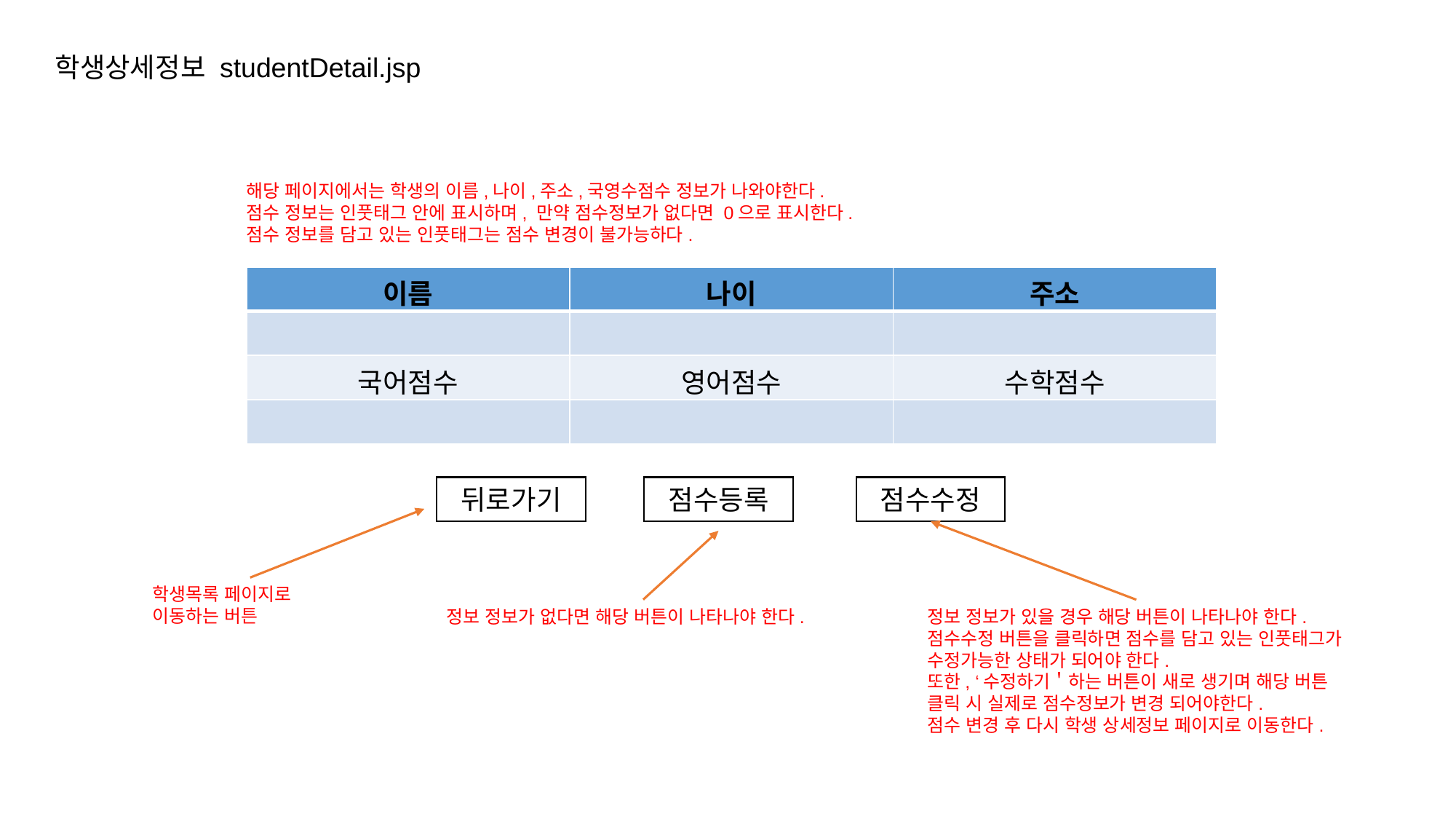

학생상세정보 studentDetail.jsp
해당 페이지에서는 학생의 이름,나이,주소,국영수점수 정보가 나와야한다.
점수 정보는 인풋태그 안에 표시하며, 만약 점수정보가 없다면 0으로 표시한다.
점수 정보를 담고 있는 인풋태그는 점수 변경이 불가능하다.
| 이름 | 나이 | 주소 |
| --- | --- | --- |
|  |  |  |
| 국어점수 | 영어점수 | 수학점수 |
|  |  |  |
뒤로가기
점수등록
점수수정
학생목록 페이지로 이동하는 버튼
정보 정보가 없다면 해당 버튼이 나타나야 한다.
정보 정보가 있을 경우 해당 버튼이 나타나야 한다.
점수수정 버튼을 클릭하면 점수를 담고 있는 인풋태그가 수정가능한 상태가 되어야 한다.
또한, ‘수정하기＇하는 버튼이 새로 생기며 해당 버튼 클릭 시 실제로 점수정보가 변경 되어야한다.
점수 변경 후 다시 학생 상세정보 페이지로 이동한다.